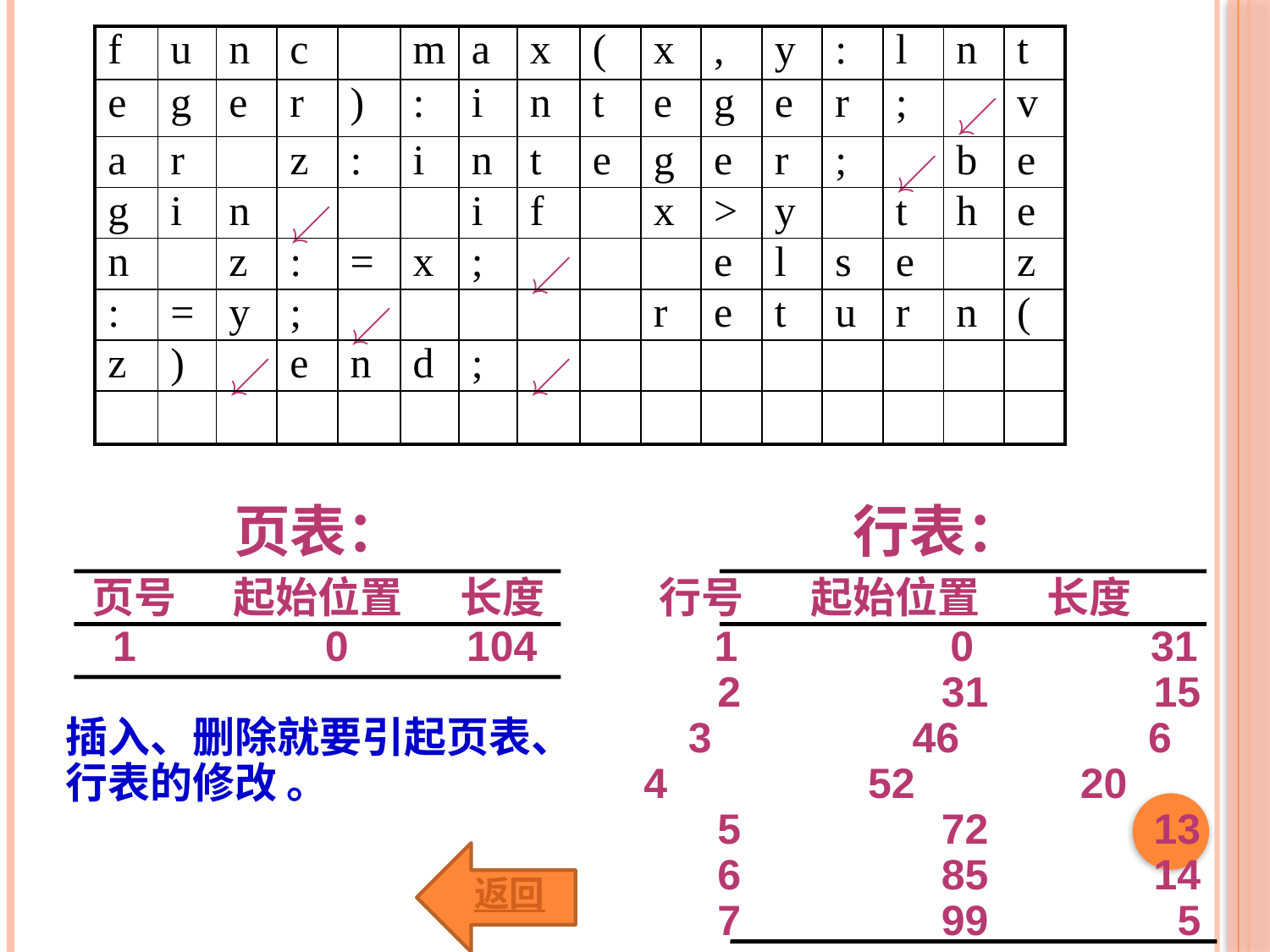

| f | u | n | c |  | m | a | x | ( | x | , | y | : | l | n | t |
| --- | --- | --- | --- | --- | --- | --- | --- | --- | --- | --- | --- | --- | --- | --- | --- |
| e | g | e | r | ) | : | i | n | t | e | g | e | r | ; | ↙ | v |
| a | r |  | z | : | i | n | t | e | g | e | r | ; | ↙ | b | e |
| g | i | n | ↙ |  |  | i | f |  | x | > | y |  | t | h | e |
| n |  | z | : | = | x | ; | ↙ |  |  | e | l | s | e |  | z |
| : | = | y | ; | ↙ |  |  |  |  | r | e | t | u | r | n | ( |
| z | ) | ↙ | e | n | d | ; | ↙ |  |  |  |  |  |  |  |  |
|  |  |  |  |  |  |  |  |  |  |  |  |  |  |  |  |
            页表：                                   行表：
 页号      起始位置      长度            行号       起始位置       长度
    1                0          104               1                  0               31
                                                       2                 31              15
插入、删除就要引起页表、           3                 46                6
行表的修改 。                                4                 52              20
                                                       5                 72              13
                                                       6                 85              14
                                                       7                 99                5

返回